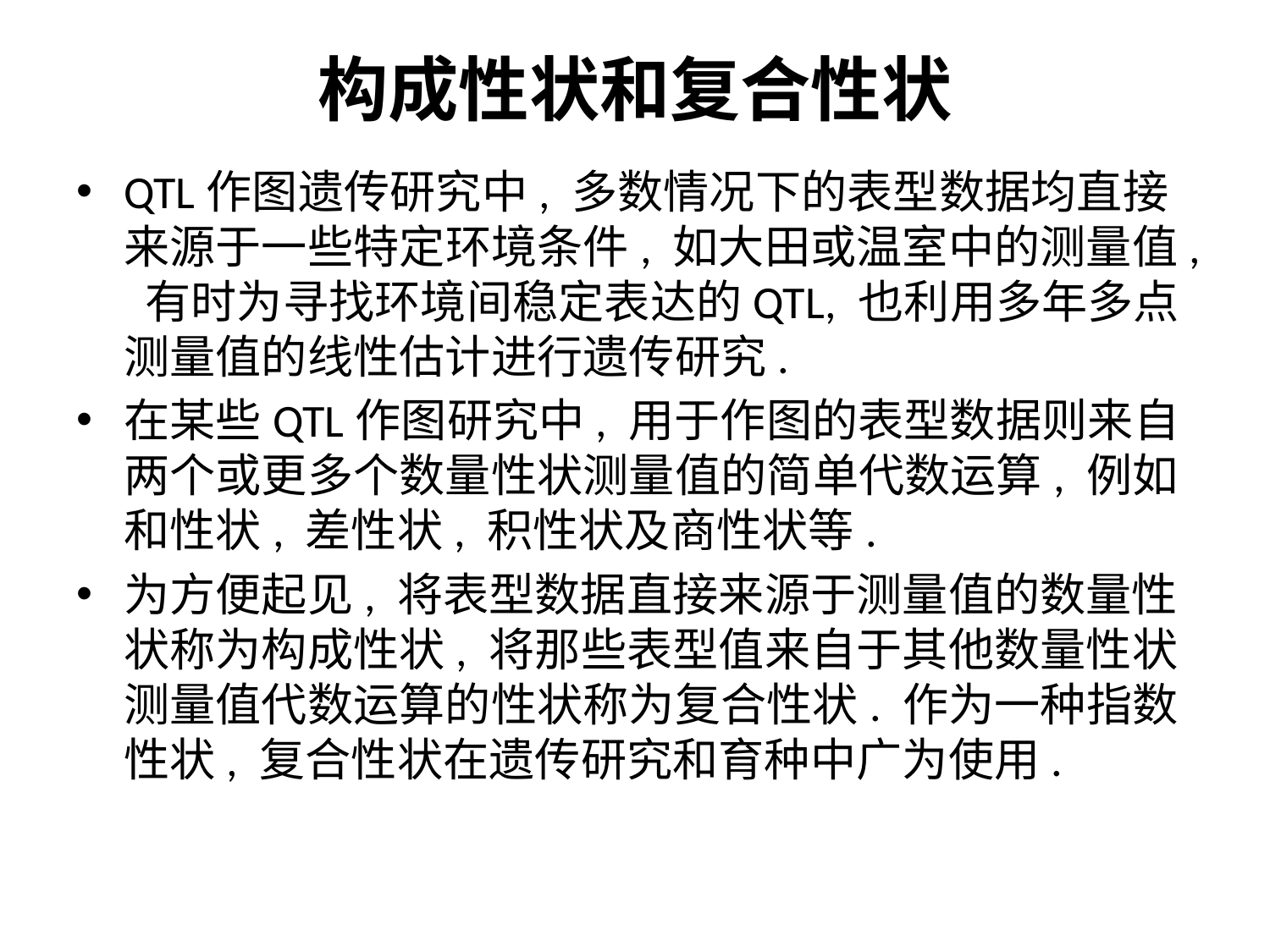

# 构成性状和复合性状
QTL作图遗传研究中, 多数情况下的表型数据均直接来源于一些特定环境条件, 如大田或温室中的测量值, 有时为寻找环境间稳定表达的QTL, 也利用多年多点测量值的线性估计进行遗传研究.
在某些QTL作图研究中, 用于作图的表型数据则来自两个或更多个数量性状测量值的简单代数运算, 例如和性状, 差性状, 积性状及商性状等.
为方便起见, 将表型数据直接来源于测量值的数量性状称为构成性状, 将那些表型值来自于其他数量性状测量值代数运算的性状称为复合性状. 作为一种指数性状, 复合性状在遗传研究和育种中广为使用.